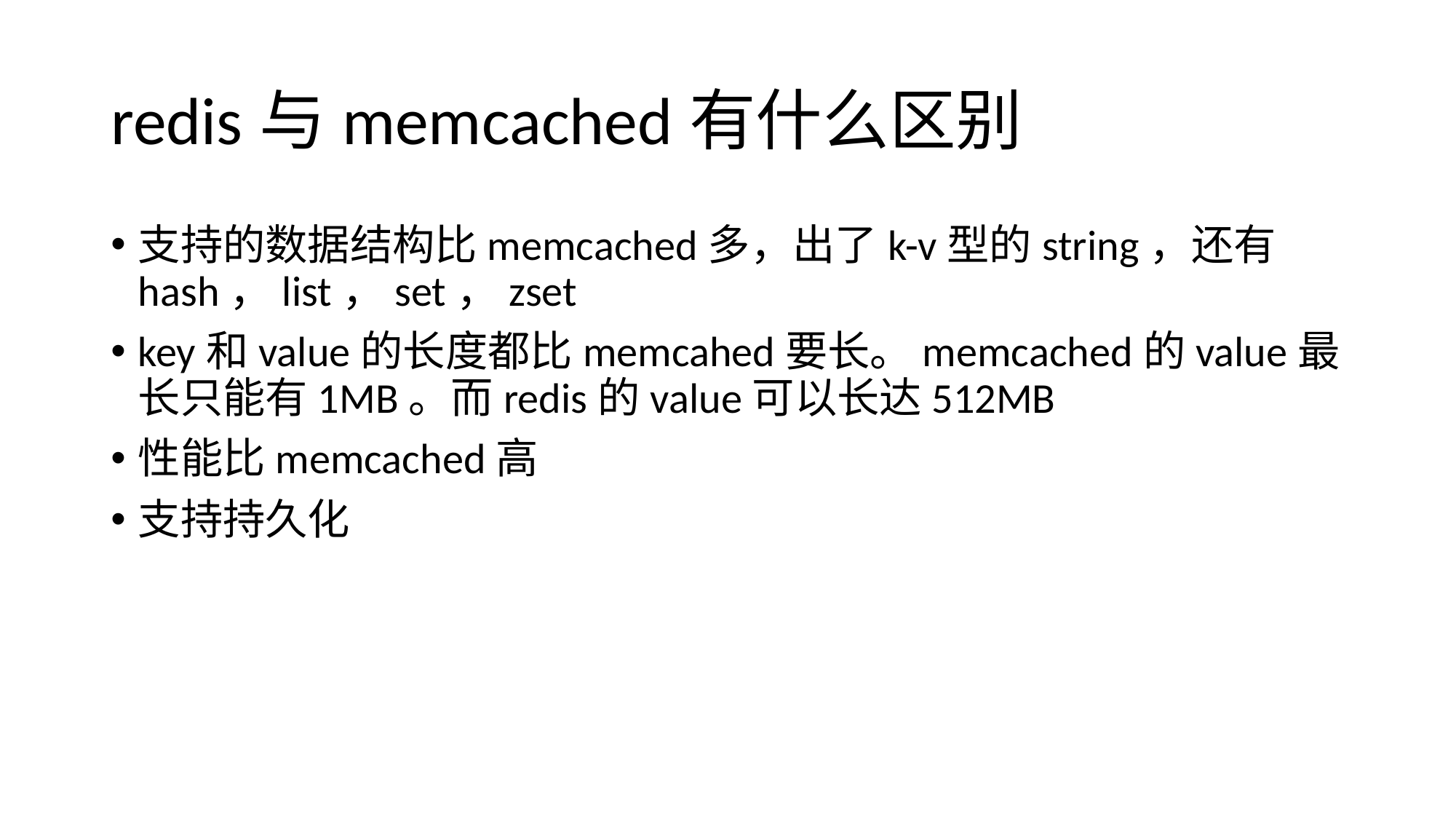

# redis与memcached有什么区别
支持的数据结构比memcached多，出了k-v型的string，还有hash，list，set，zset
key和value的长度都比memcahed要长。memcached的value最长只能有1MB。而redis的value可以长达512MB
性能比memcached高
支持持久化